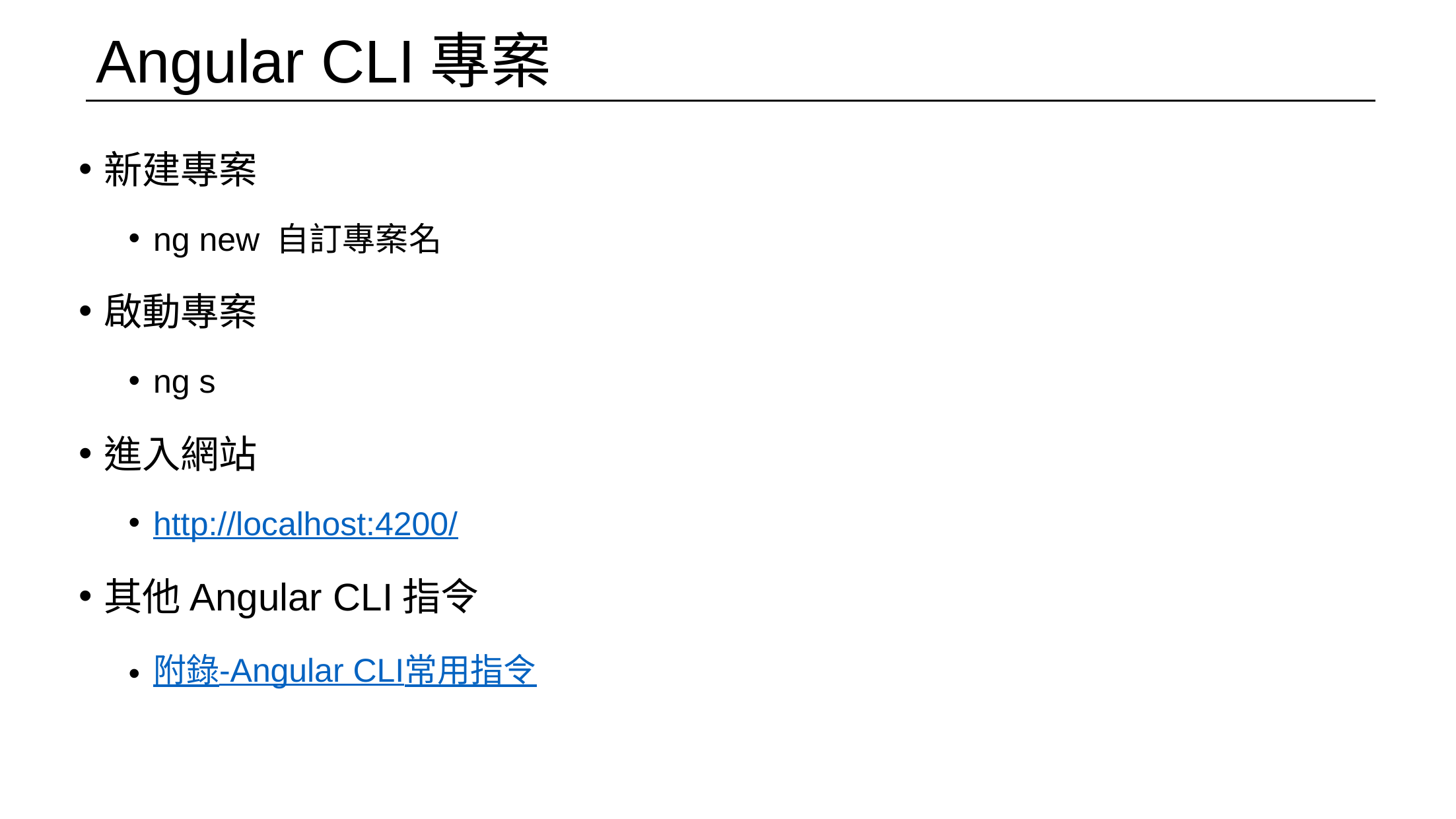

# Angular CLI專案
新建專案
ng new 自訂專案名
啟動專案
ng s
進入網站
http://localhost:4200/
其他Angular CLI指令
附錄-Angular CLI常用指令